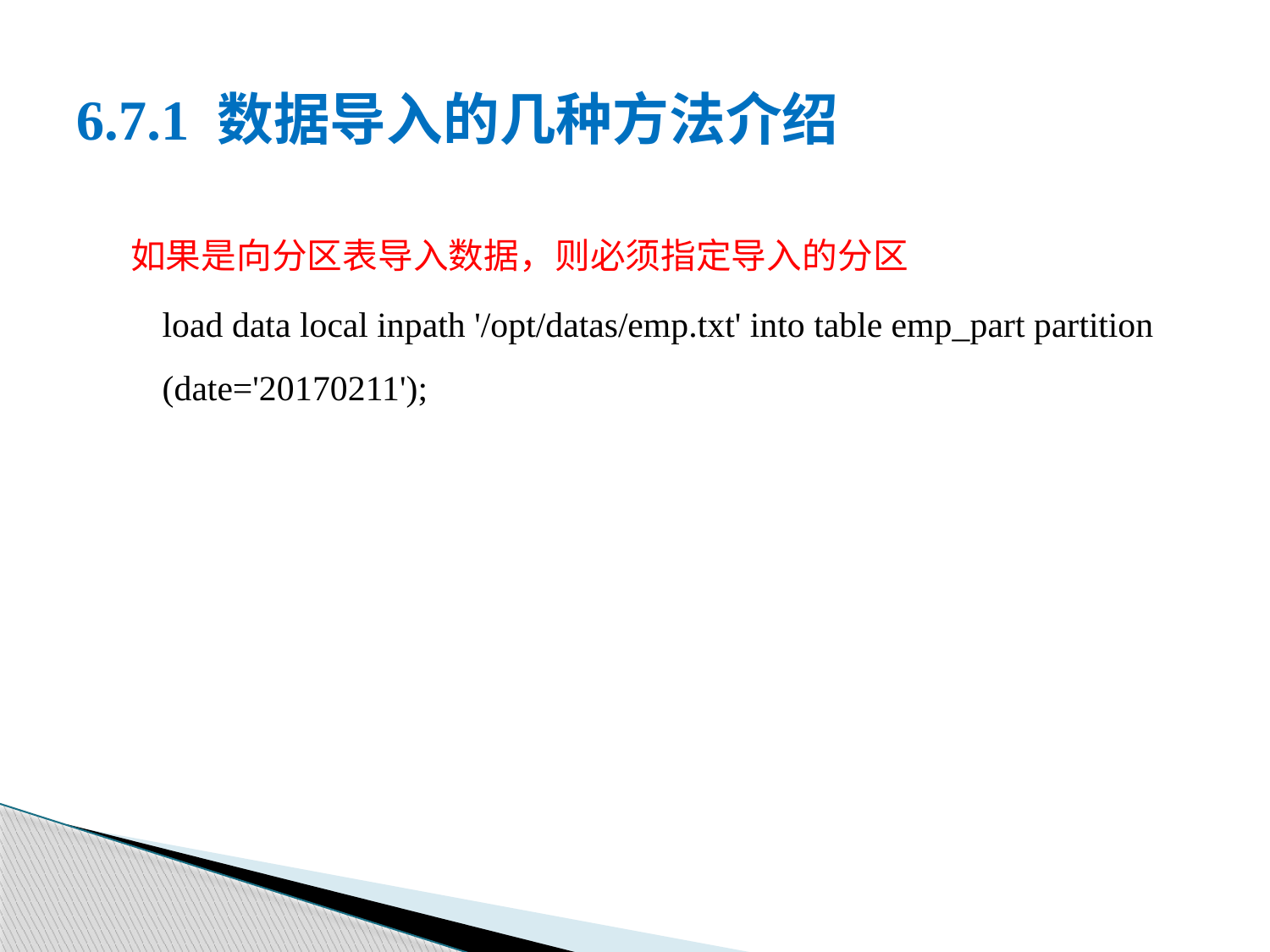

# 6.7.1 数据导入的几种方法介绍
如果是向分区表导入数据，则必须指定导入的分区
load data local inpath '/opt/datas/emp.txt' into table emp_part partition (date='20170211');